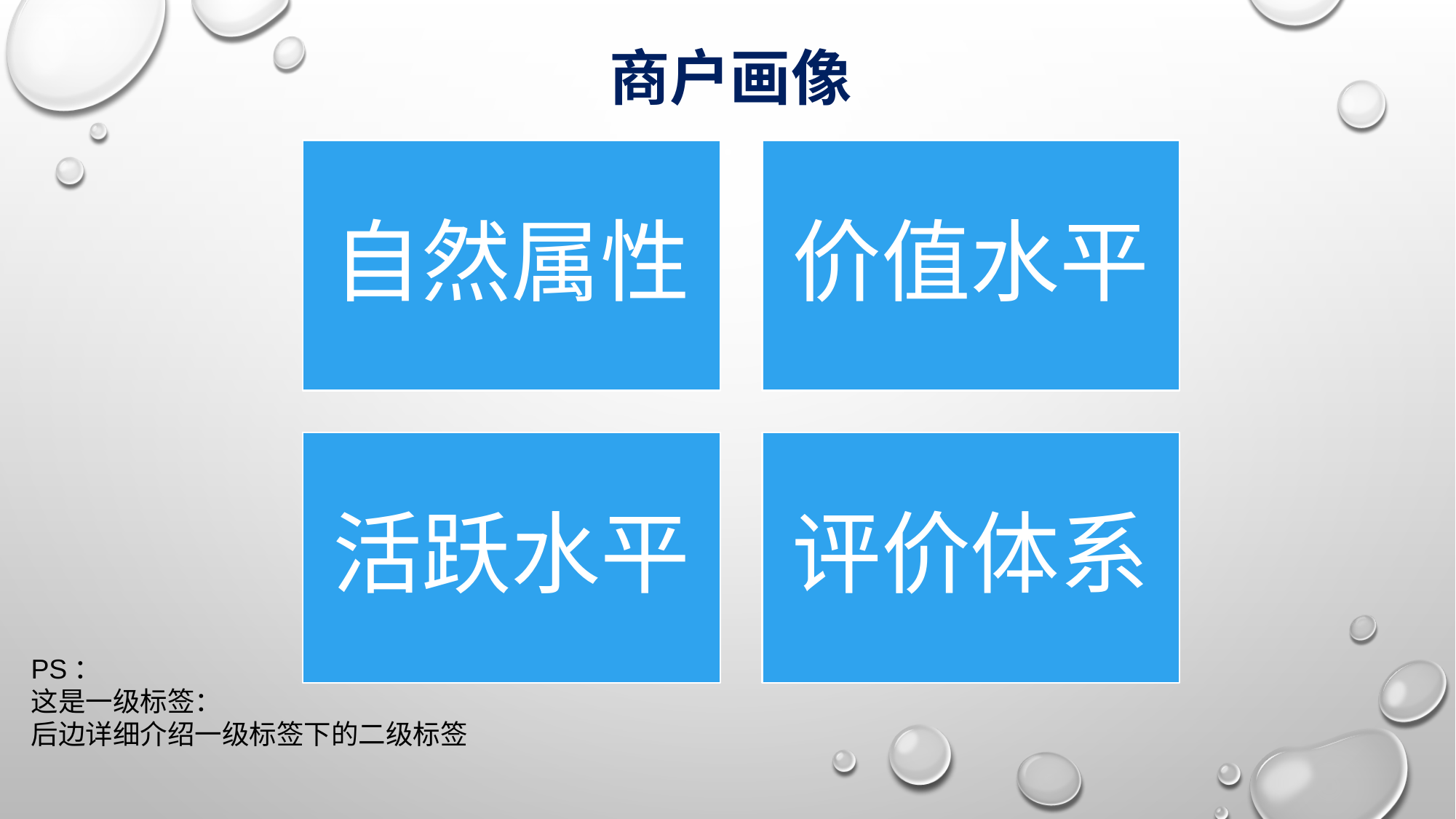

商户画像
自然属性
价值水平
活跃水平
评价体系
PS：
这是一级标签：
后边详细介绍一级标签下的二级标签